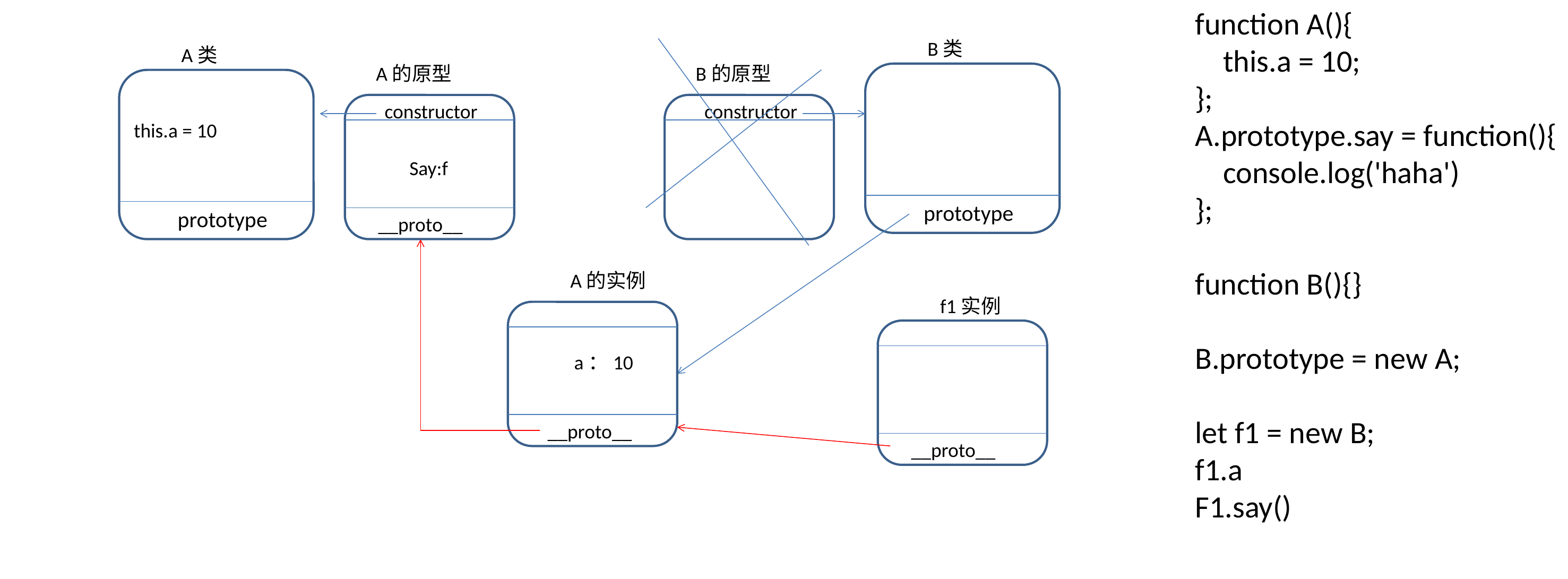

function A(){
            this.a = 10;
        };
        A.prototype.say = function(){
            console.log('haha')
        };
        function B(){}
        B.prototype = new A;

        let f1 = new B;
        f1.a
        F1.say()

B类
A类
A的原型
B的原型
Object
Object

constructor

constructor
this.a = 10
Say:f
prototype
prototype
__proto__
A的实例
f1实例

a：10
__proto__
__proto__